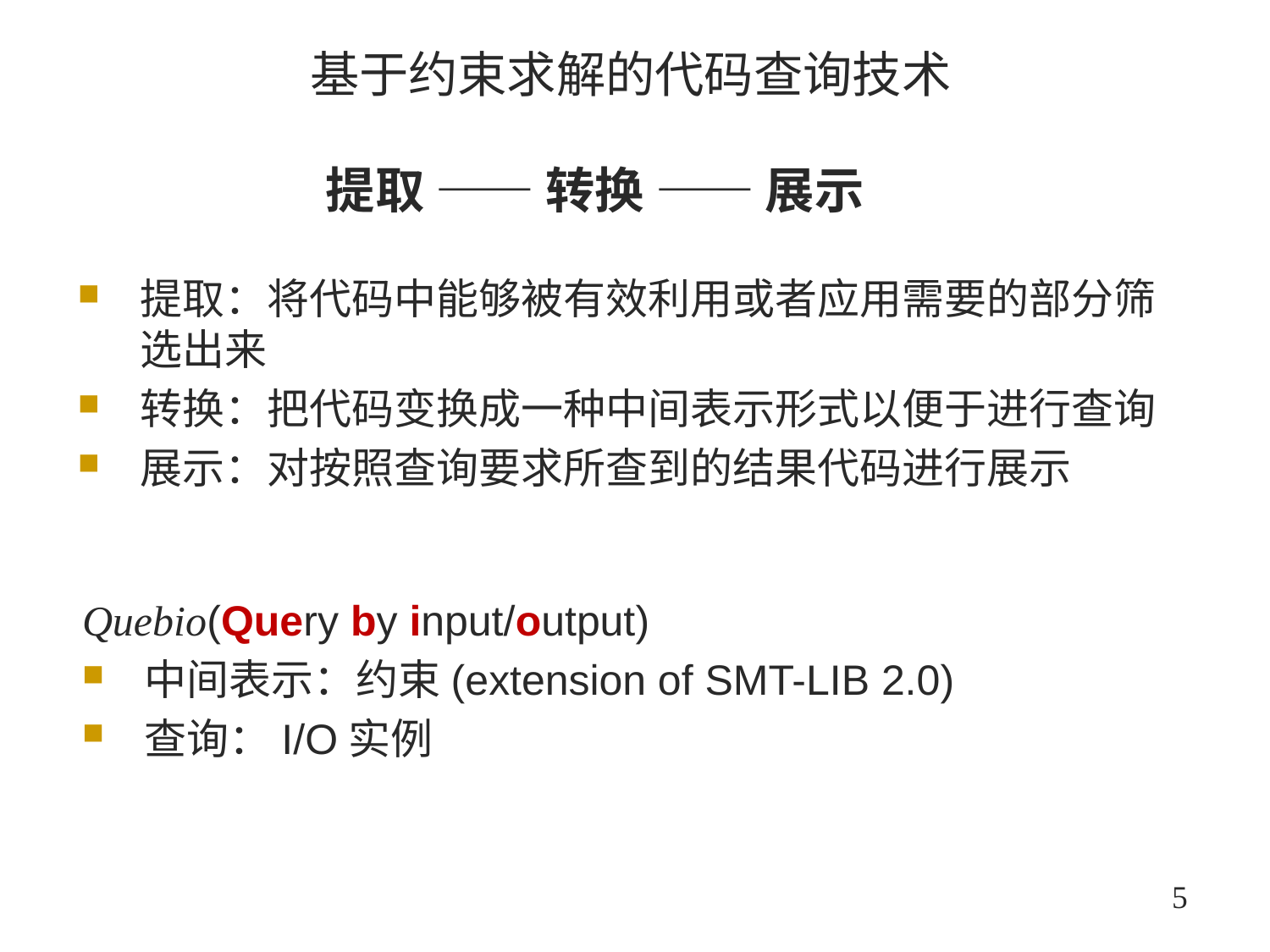

# 基于约束求解的代码查询技术
提取 —— 转换 —— 展示
提取：将代码中能够被有效利用或者应用需要的部分筛选出来
转换：把代码变换成一种中间表示形式以便于进行查询
展示：对按照查询要求所查到的结果代码进行展示
Quebio(Query by input/output)
中间表示：约束(extension of SMT-LIB 2.0)
查询：I/O实例
5